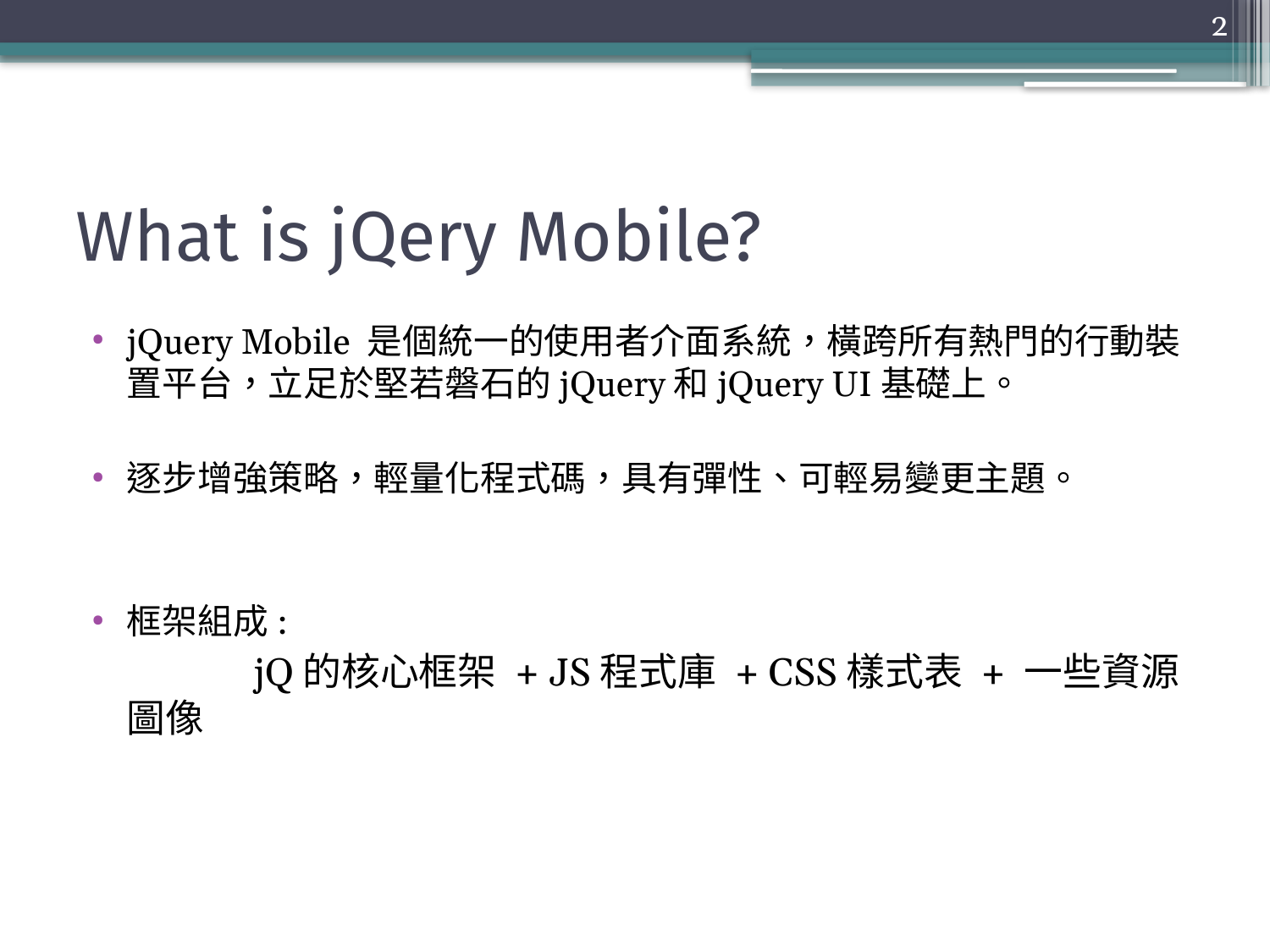

2
# What is jQery Mobile?
jQuery Mobile 是個統一的使用者介面系統，橫跨所有熱門的行動裝置平台，立足於堅若磐石的jQuery和jQuery UI基礎上。

逐步增強策略，輕量化程式碼，具有彈性、可輕易變更主題。

框架組成:
		jQ的核心框架 + JS程式庫 + CSS樣式表 + 一些資源圖像